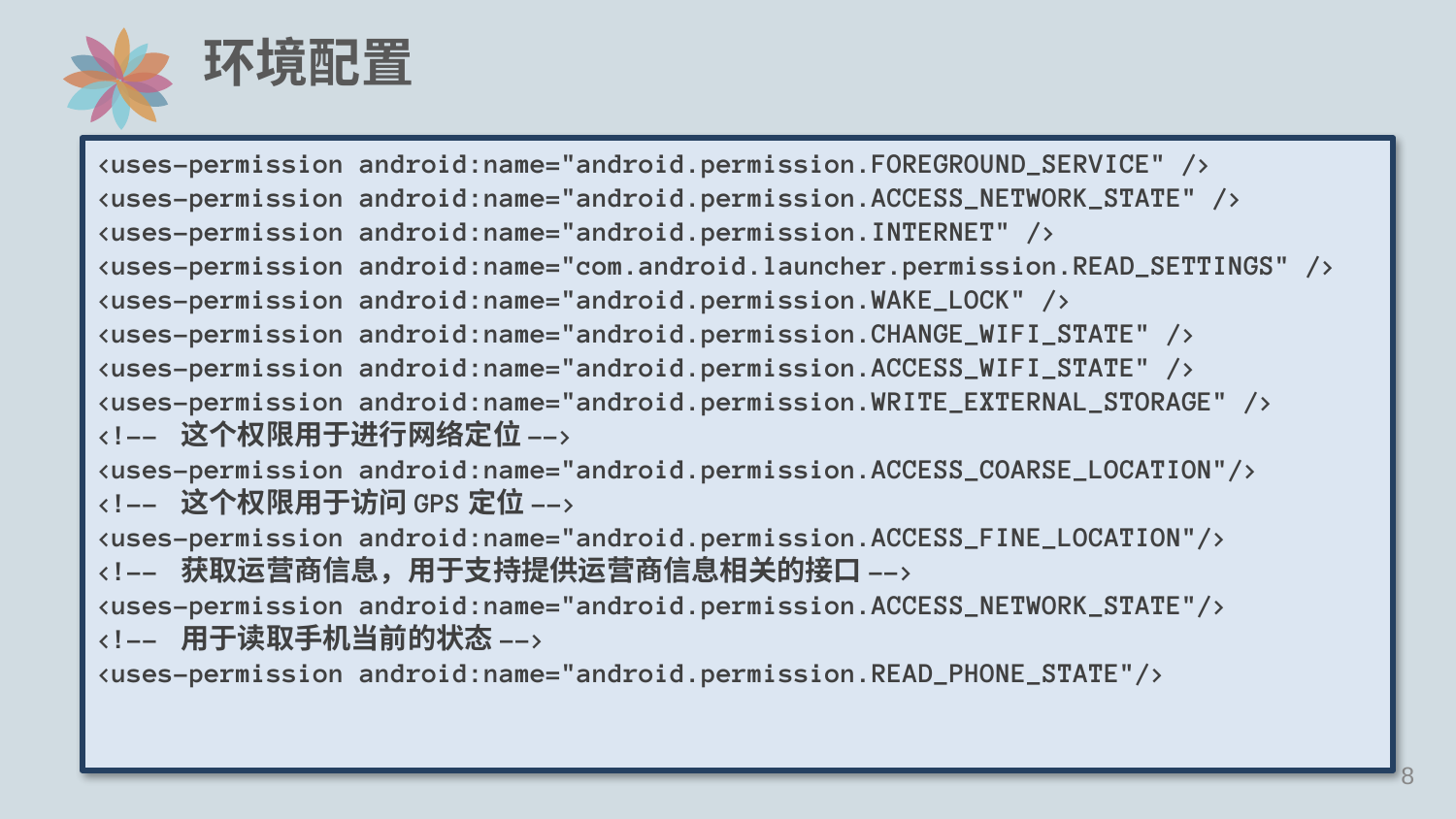

# 环境配置
<uses-permission android:name="android.permission.FOREGROUND_SERVICE" />
<uses-permission android:name="android.permission.ACCESS_NETWORK_STATE" />
<uses-permission android:name="android.permission.INTERNET" />
<uses-permission android:name="com.android.launcher.permission.READ_SETTINGS" />
<uses-permission android:name="android.permission.WAKE_LOCK" />
<uses-permission android:name="android.permission.CHANGE_WIFI_STATE" />
<uses-permission android:name="android.permission.ACCESS_WIFI_STATE" />
<uses-permission android:name="android.permission.WRITE_EXTERNAL_STORAGE" />
<!-- 这个权限用于进行网络定位-->
<uses-permission android:name="android.permission.ACCESS_COARSE_LOCATION"/>
<!-- 这个权限用于访问GPS定位-->
<uses-permission android:name="android.permission.ACCESS_FINE_LOCATION"/>
<!-- 获取运营商信息，用于支持提供运营商信息相关的接口-->
<uses-permission android:name="android.permission.ACCESS_NETWORK_STATE"/>
<!-- 用于读取手机当前的状态-->
<uses-permission android:name="android.permission.READ_PHONE_STATE"/>
8